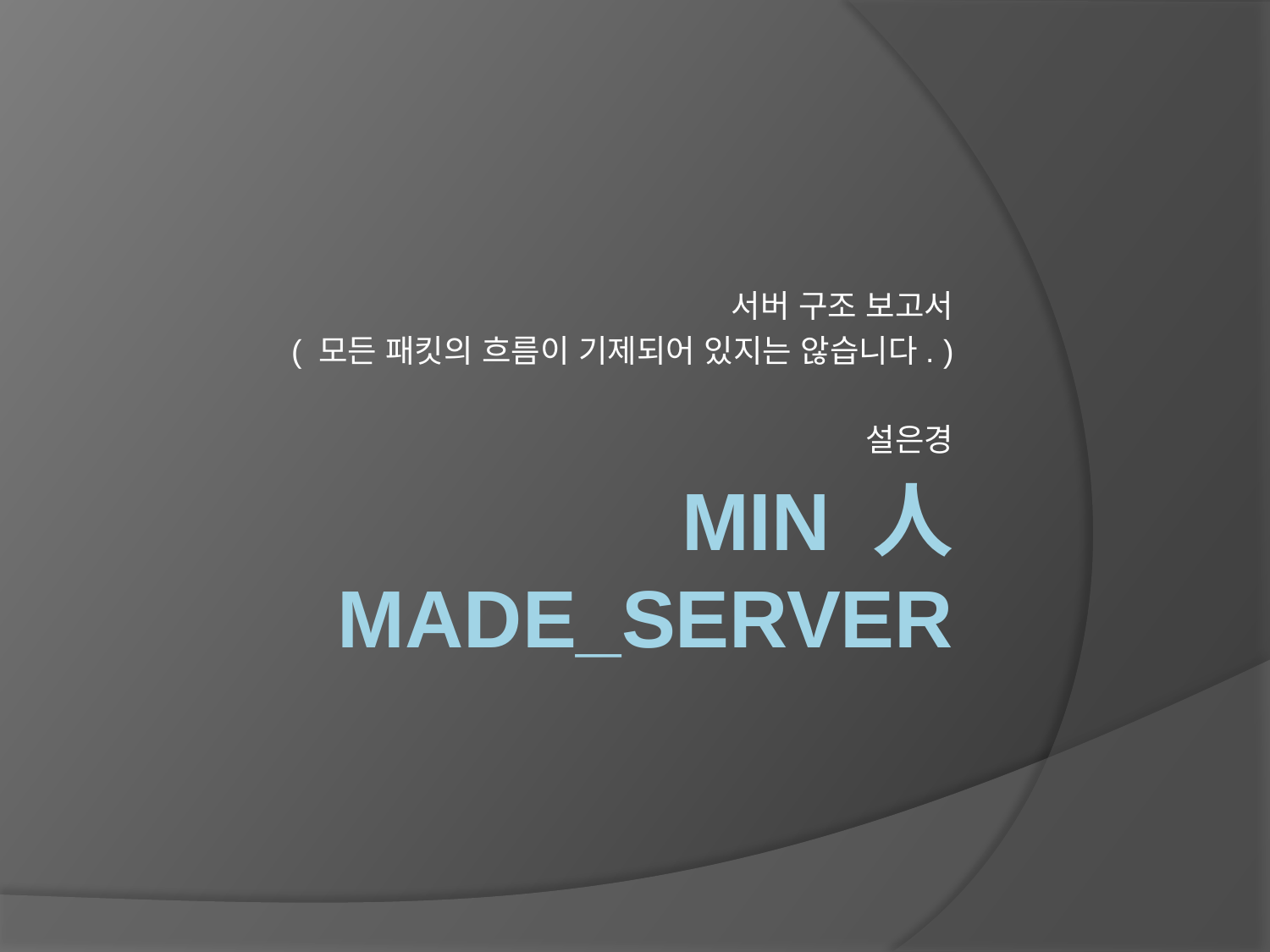

서버 구조 보고서
( 모든 패킷의 흐름이 기제되어 있지는 않습니다. )

설은경
# Min 人 Made_Server